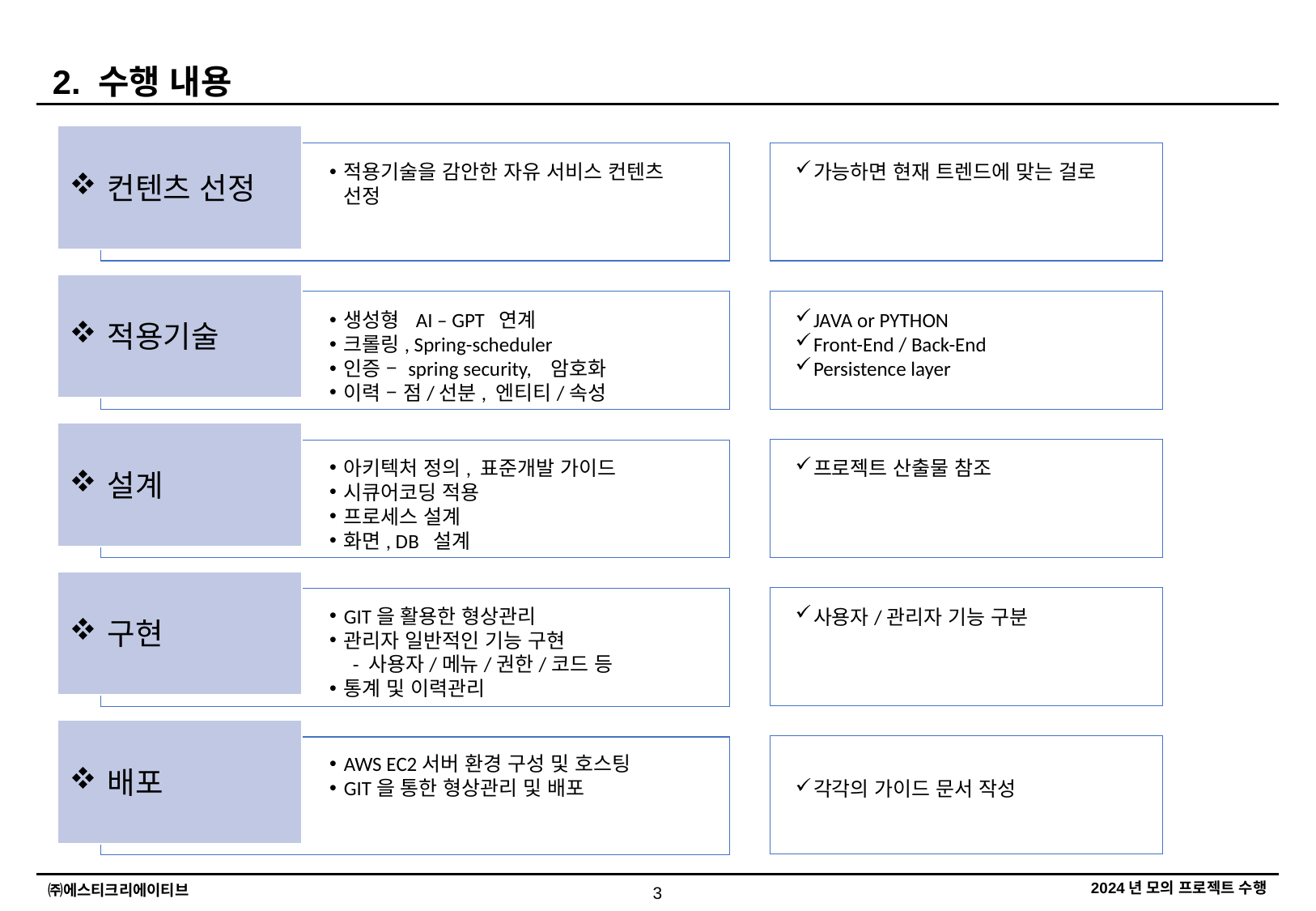

2. 수행 내용
컨텐츠 선정

가능하면 현재 트렌드에 맞는 걸로
적용기술을 감안한 자유 서비스 컨텐츠 선정
적용기술

JAVA or PYTHON
Front-End / Back-End
Persistence layer

생성형  AI – GPT  연계
크롤링, Spring-scheduler
인증 – spring security,   암호화
이력 – 점/선분, 엔티티/속성
설계

프로젝트 산출물 참조

아키텍처 정의, 표준개발 가이드
시큐어코딩 적용
프로세스 설계
화면, DB  설계
구현

사용자/관리자 기능 구분

GIT을 활용한 형상관리
관리자 일반적인 기능 구현
     - 사용자/메뉴/권한/코드 등
통계 및 이력관리
배포

각각의 가이드 문서 작성
AWS EC2서버 환경 구성 및 호스팅
GIT을 통한 형상관리 및 배포